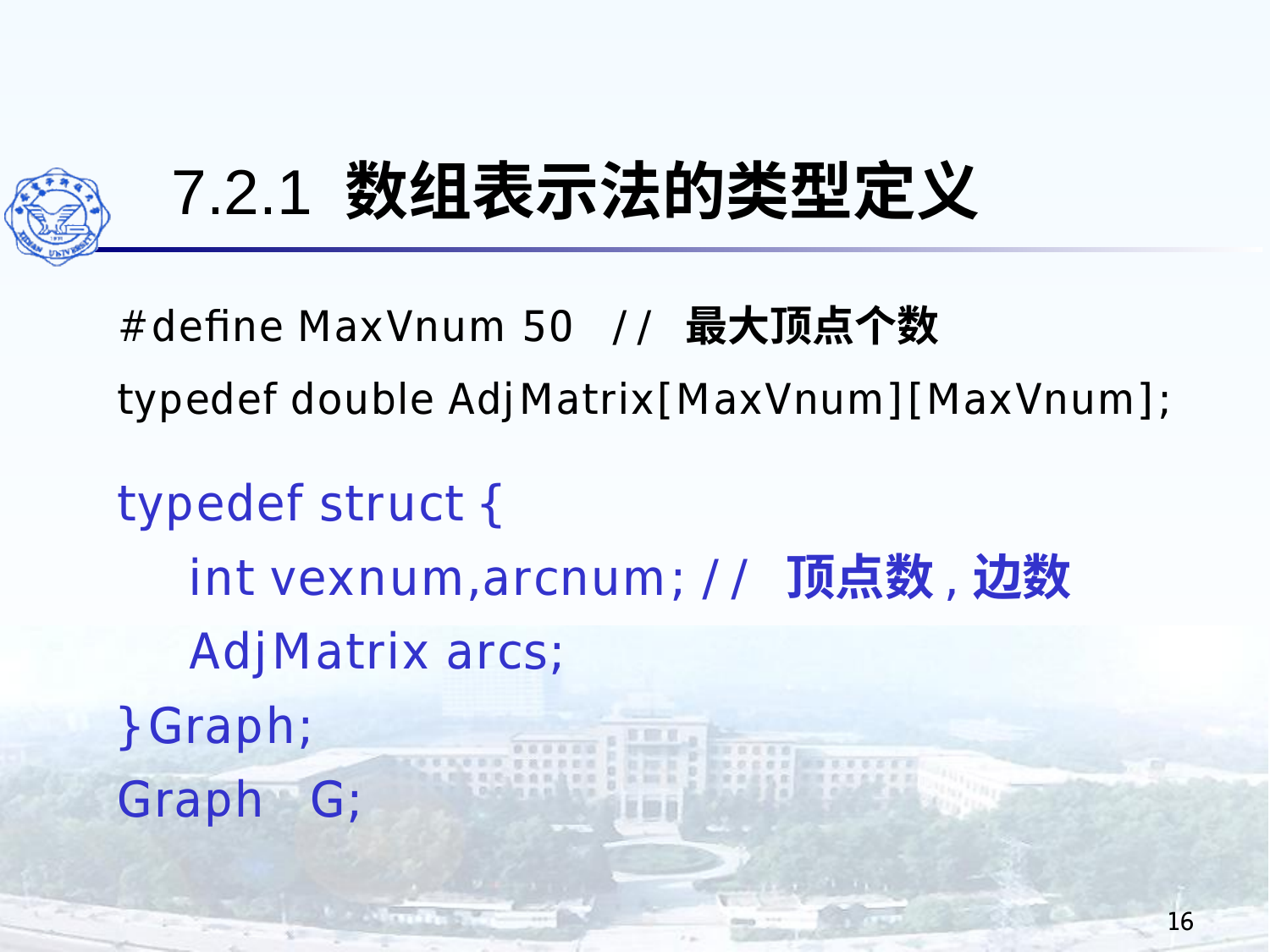

7.2.1 数组表示法的类型定义
#define MaxVnum 50   // 最大顶点个数
typedef double AdjMatrix[MaxVnum][MaxVnum];
typedef struct {
     int vexnum,arcnum; // 顶点数,边数
     AdjMatrix arcs;
}Graph;
Graph   G;
16